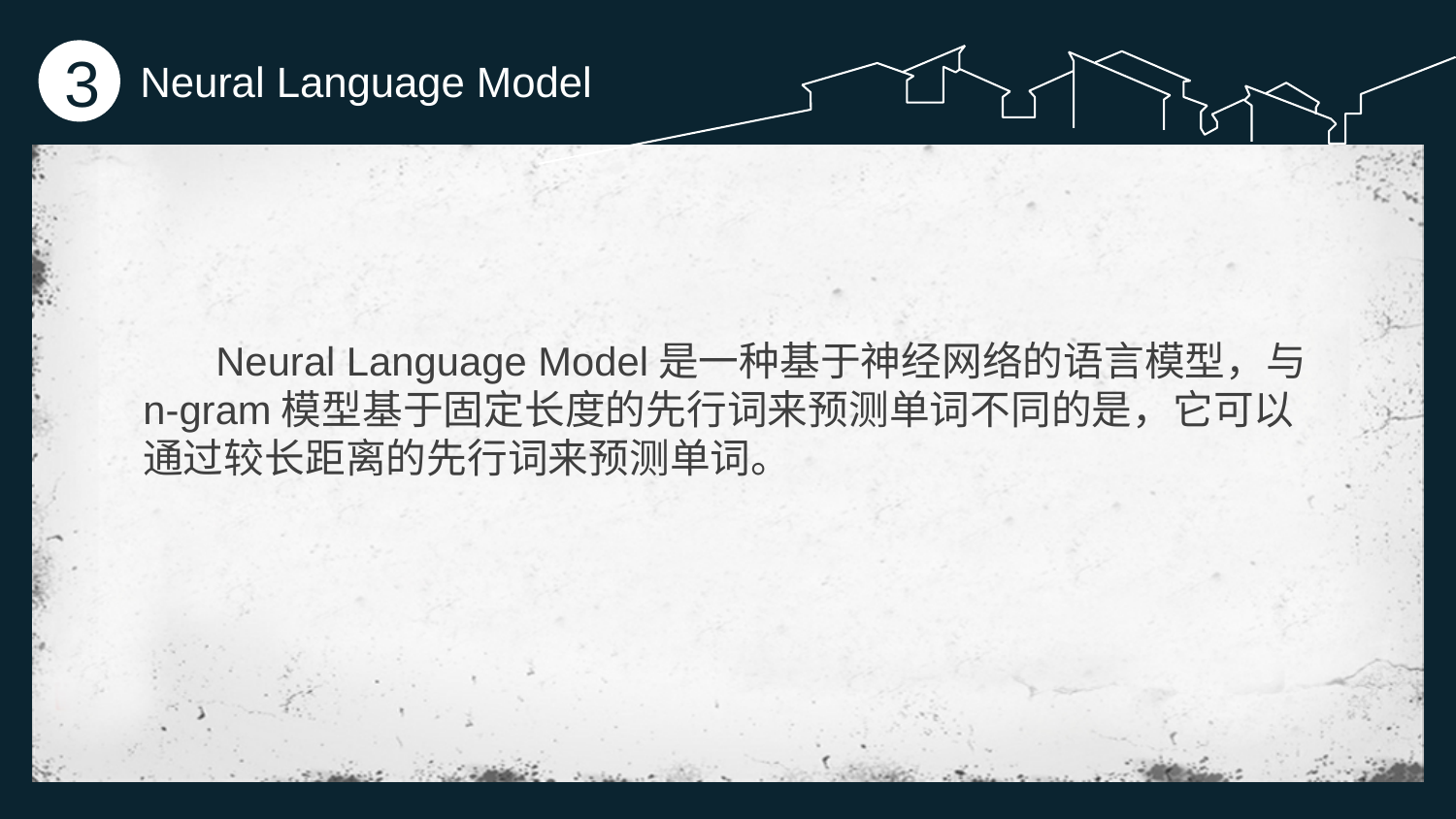

3

Neural Language Model

Neural Language Model是一种基于神经网络的语言模型，与n-gram模型基于固定长度的先行词来预测单词不同的是，它可以通过较长距离的先行词来预测单词。